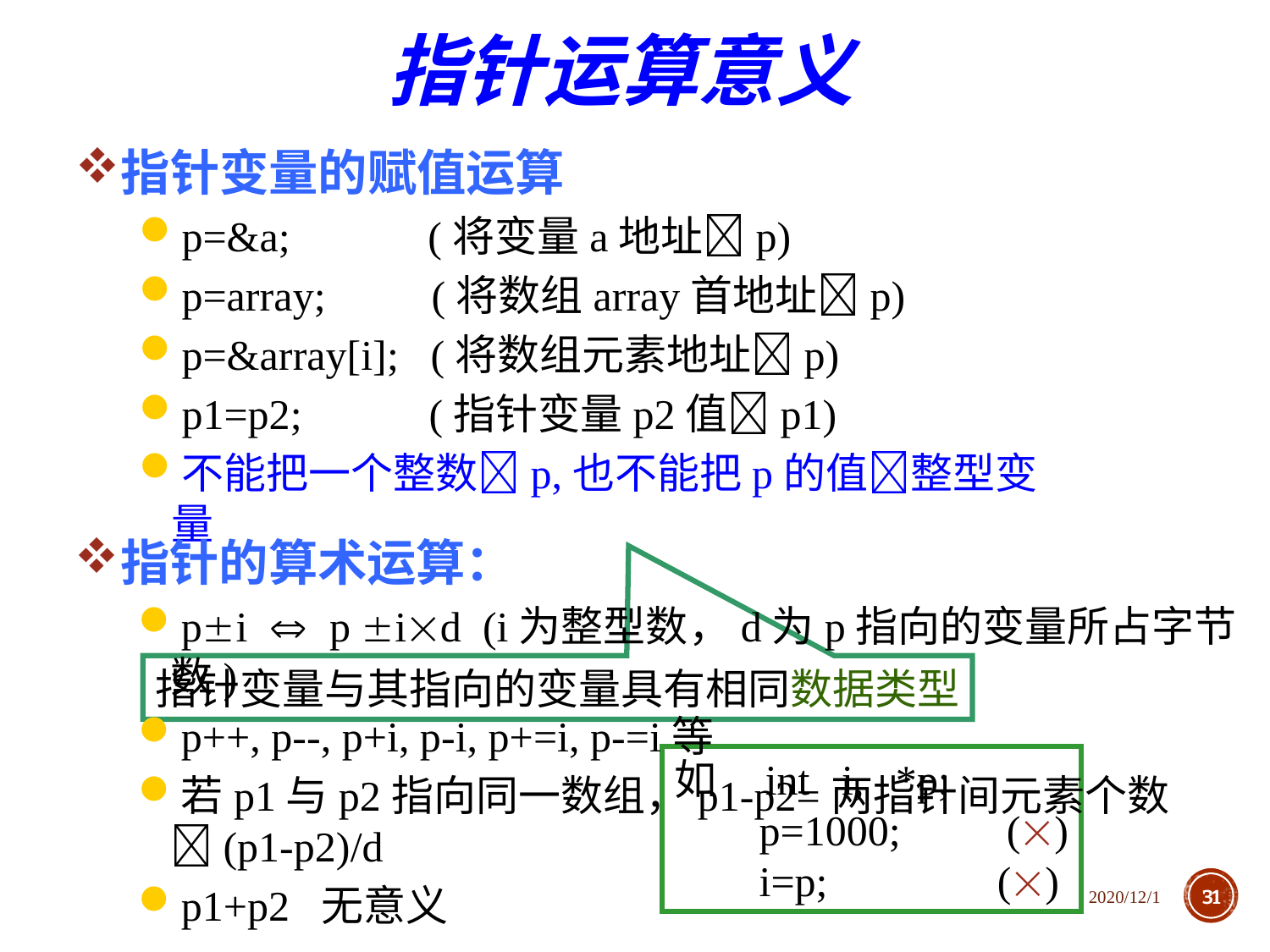

指针运算意义
指针变量的赋值运算
p=&a;             (将变量a地址⇒p)
p=array;          (将数组array首地址⇒p)
p=&array[i];   (将数组元素地址⇒p)
p1=p2;            (指针变量p2值⇒p1)
不能把一个整数⇒p,也不能把p的值⇒整型变量
指针的算术运算：
p±i  ⇔  p ±i×d  (i为整型数，d为p指向的变量所占字节数)
p++, p--, p+i, p-i, p+=i, p-=i等
若p1与p2指向同一数组，p1-p2=两指针间元素个数⇔(p1-p2)/d
p1+p2  无意义
指针变量与其指向的变量具有相同数据类型
如    int   i,   *p;
        p=1000;          (×)
        i=p;                (×)
2020/12/1
31